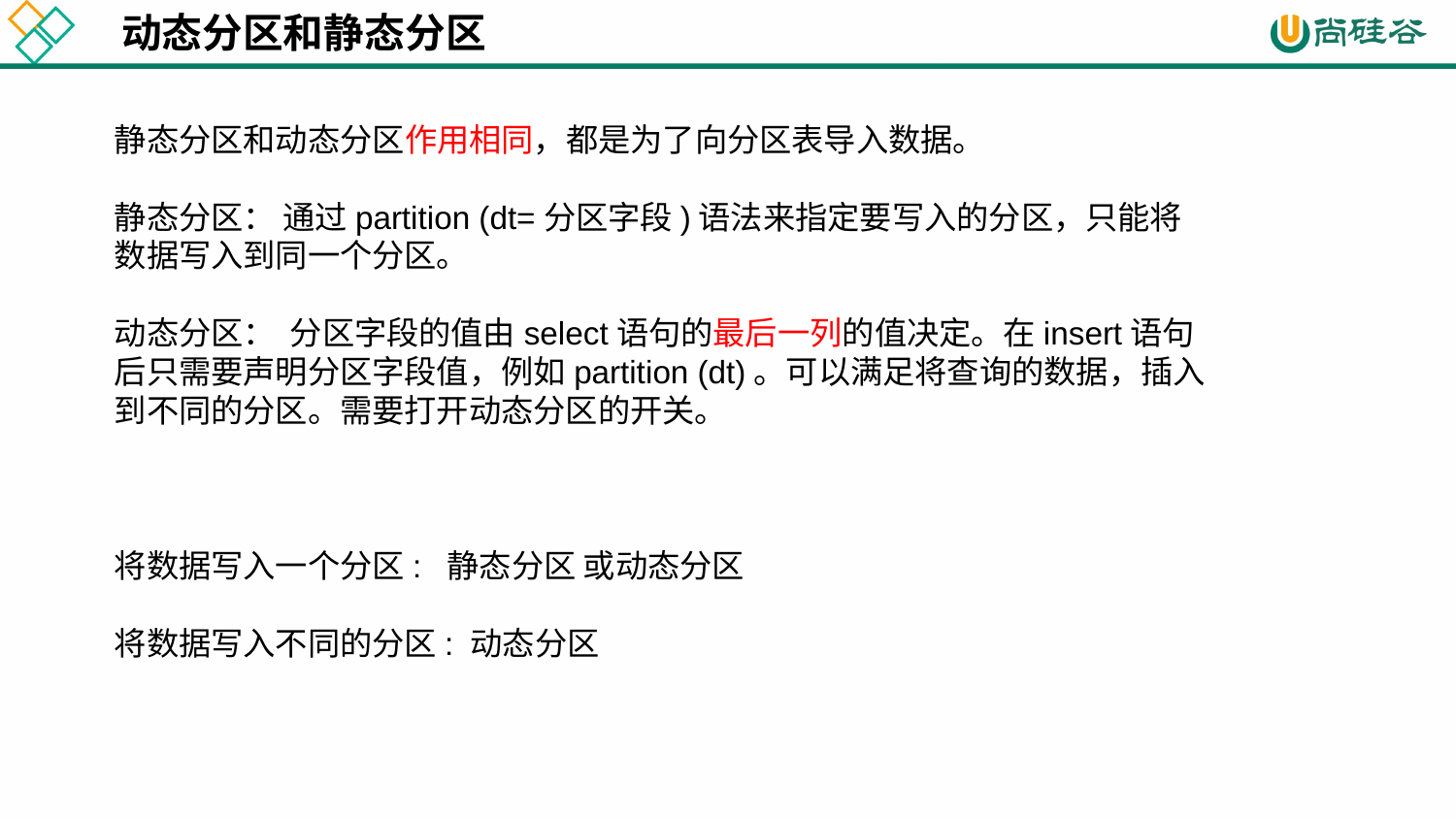

动态分区和静态分区
静态分区和动态分区作用相同，都是为了向分区表导入数据。

静态分区： 通过partition (dt=分区字段)语法来指定要写入的分区，只能将数据写入到同一个分区。

动态分区：  分区字段的值由select语句的最后一列的值决定。在insert语句后只需要声明分区字段值，例如partition (dt)。可以满足将查询的数据，插入到不同的分区。需要打开动态分区的开关。

将数据写入一个分区:  静态分区 或动态分区

将数据写入不同的分区: 动态分区